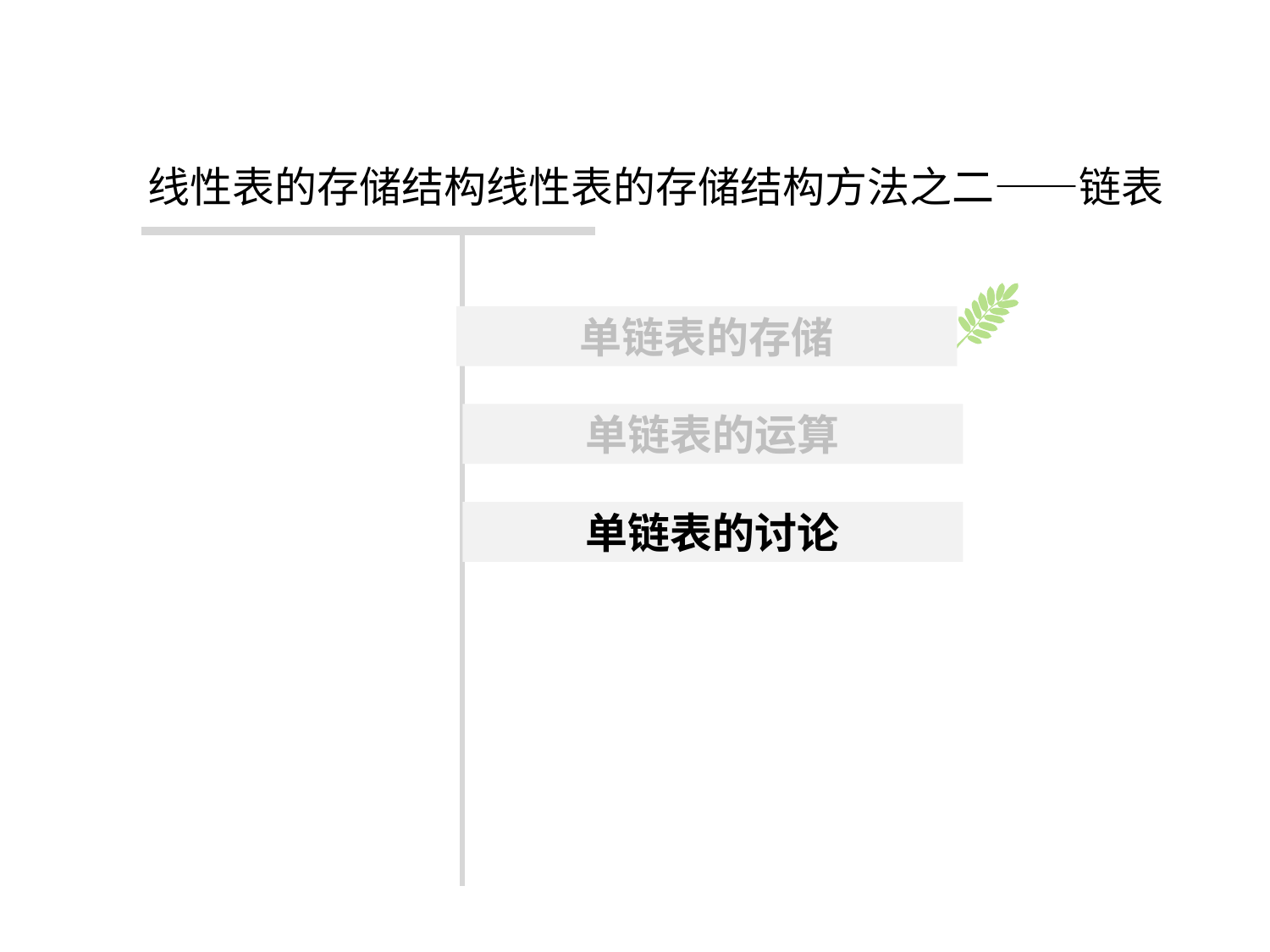

#
线性表的存储结构线性表的存储结构方法之二——链表

单链表的存储
单链表的运算
单链表的讨论